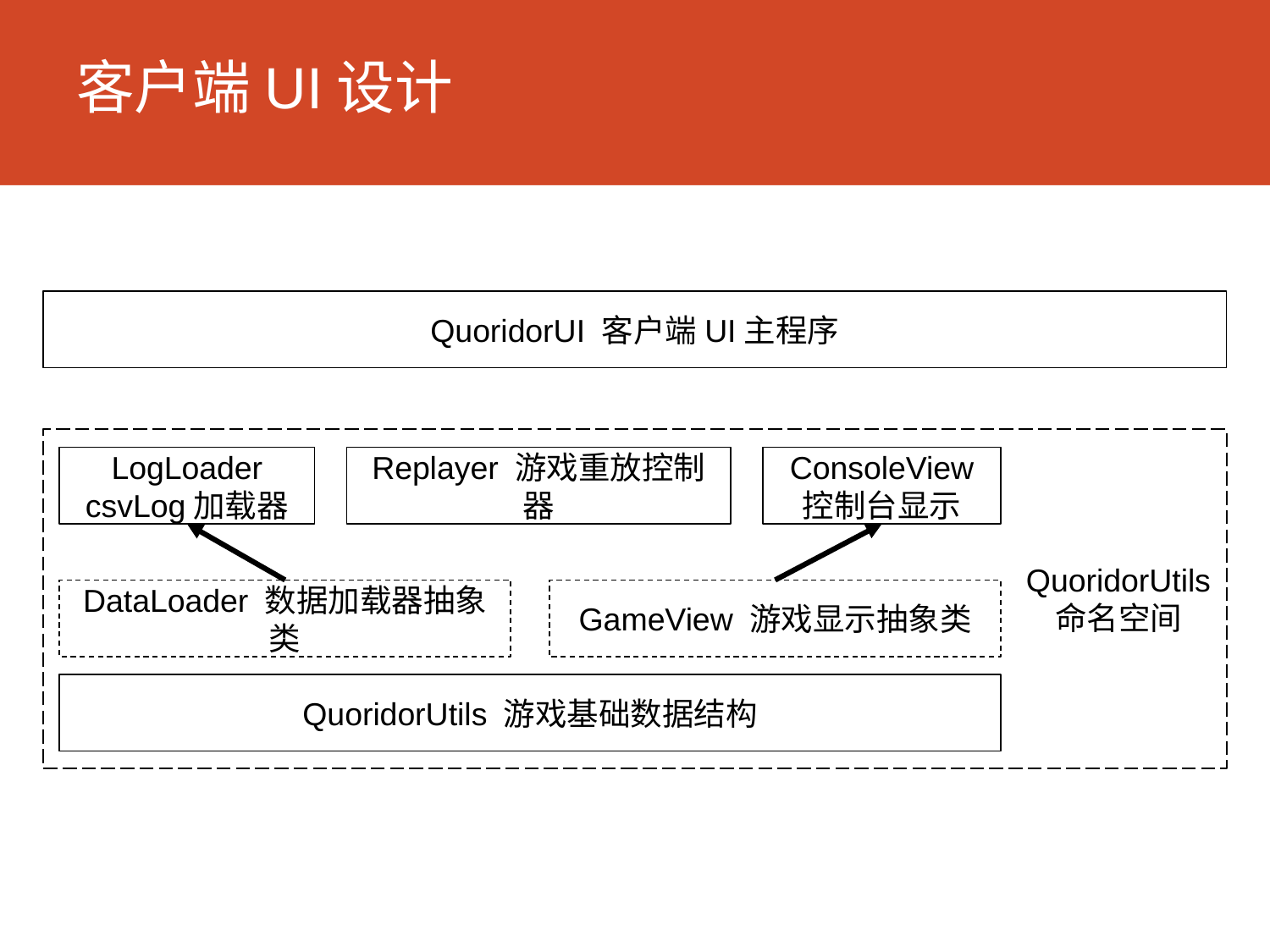

# 客户端UI设计
QuoridorUI 客户端UI主程序

LogLoader csvLog加载器
Replayer 游戏重放控制器
ConsoleView 控制台显示
QuoridorUtils
命名空间
DataLoader 数据加载器抽象类
GameView 游戏显示抽象类
QuoridorUtils 游戏基础数据结构